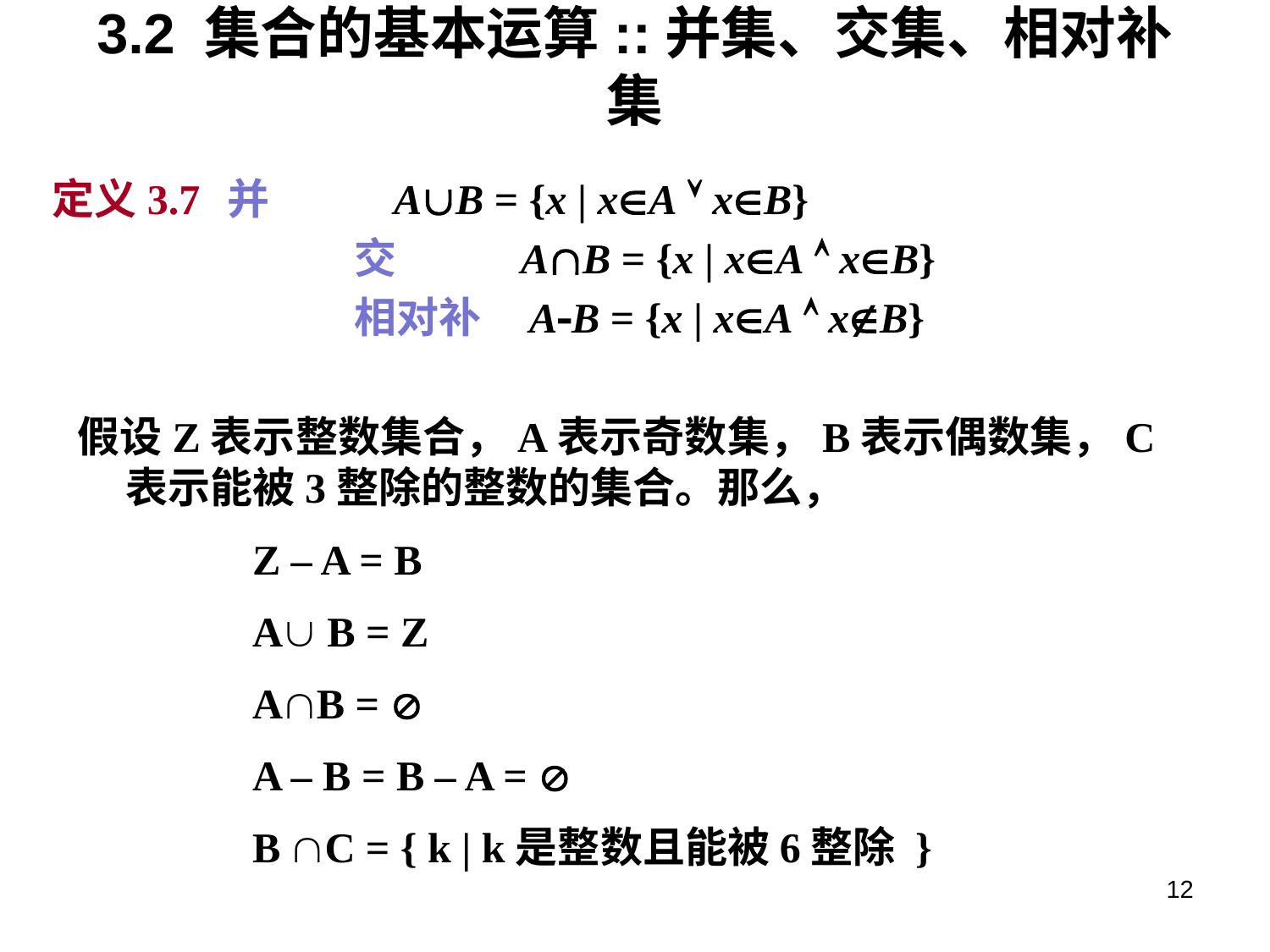

# 3.2 集合的基本运算::并集、交集、相对补集
定义3.7 	并            A∪B = {x | x∈A ∨ x∈B}
			交            A∩B = {x | x∈A ∧ x∈B}
			相对补    A−B = {x | x∈A ∧ x∉B}
假设Z表示整数集合，A表示奇数集，B表示偶数集，C表示能被3整除的整数的集合。那么，
		Z – A = B
		A∪ B = Z
		A∩B = ∅
		A – B = B – A = ∅
		B ∩C = { k | k是整数且能被6整除 }

12